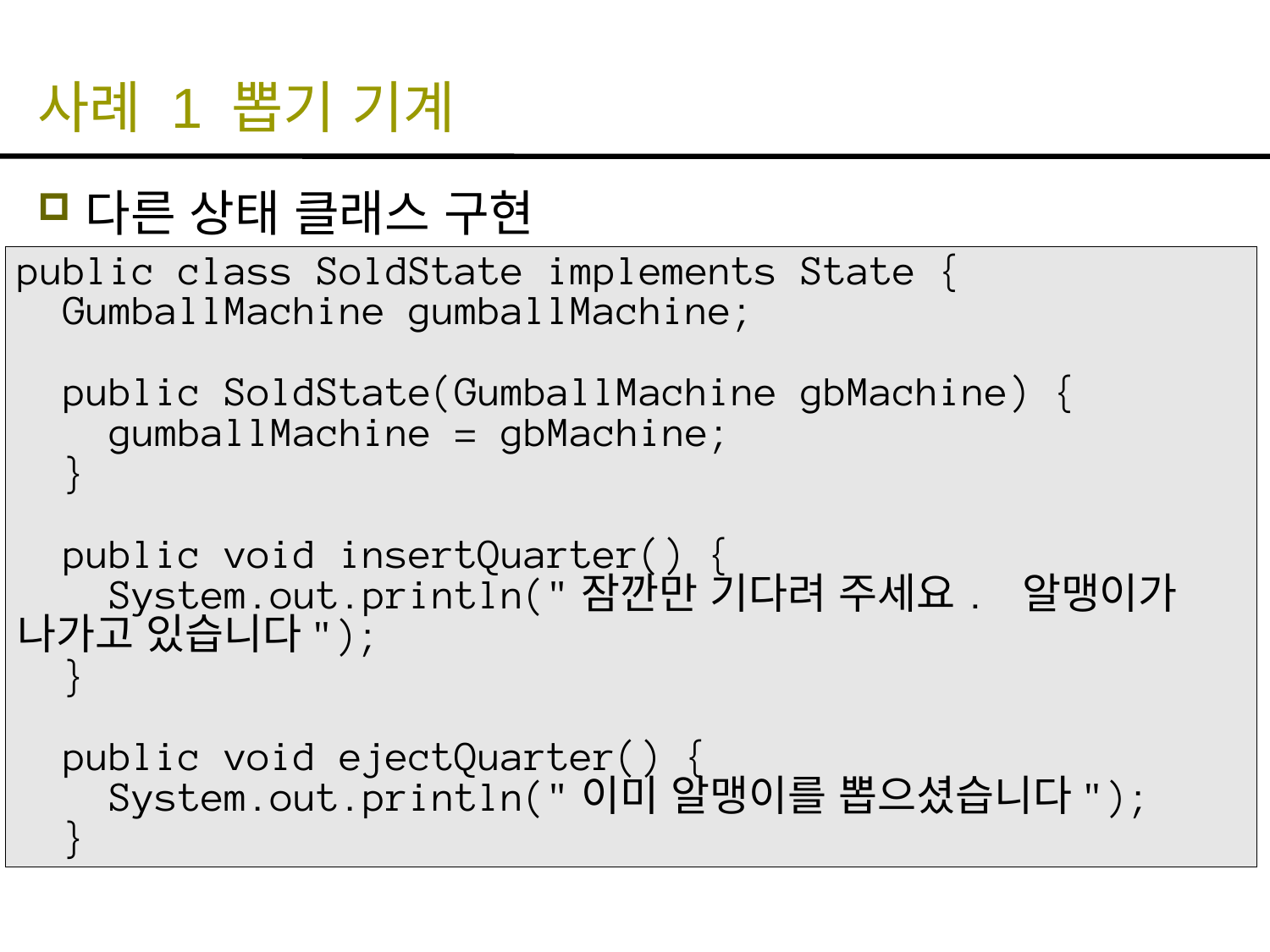

# 사례 1 뽑기 기계
다른 상태 클래스 구현
public class SoldState implements State {
  GumballMachine gumballMachine;

  public SoldState(GumballMachine gbMachine) {
    gumballMachine = gbMachine;
  }

  public void insertQuarter() {
    System.out.println("잠깐만 기다려 주세요. 알맹이가 나가고 있습니다");
  }

  public void ejectQuarter() {
    System.out.println("이미 알맹이를 뽑으셨습니다");
  }